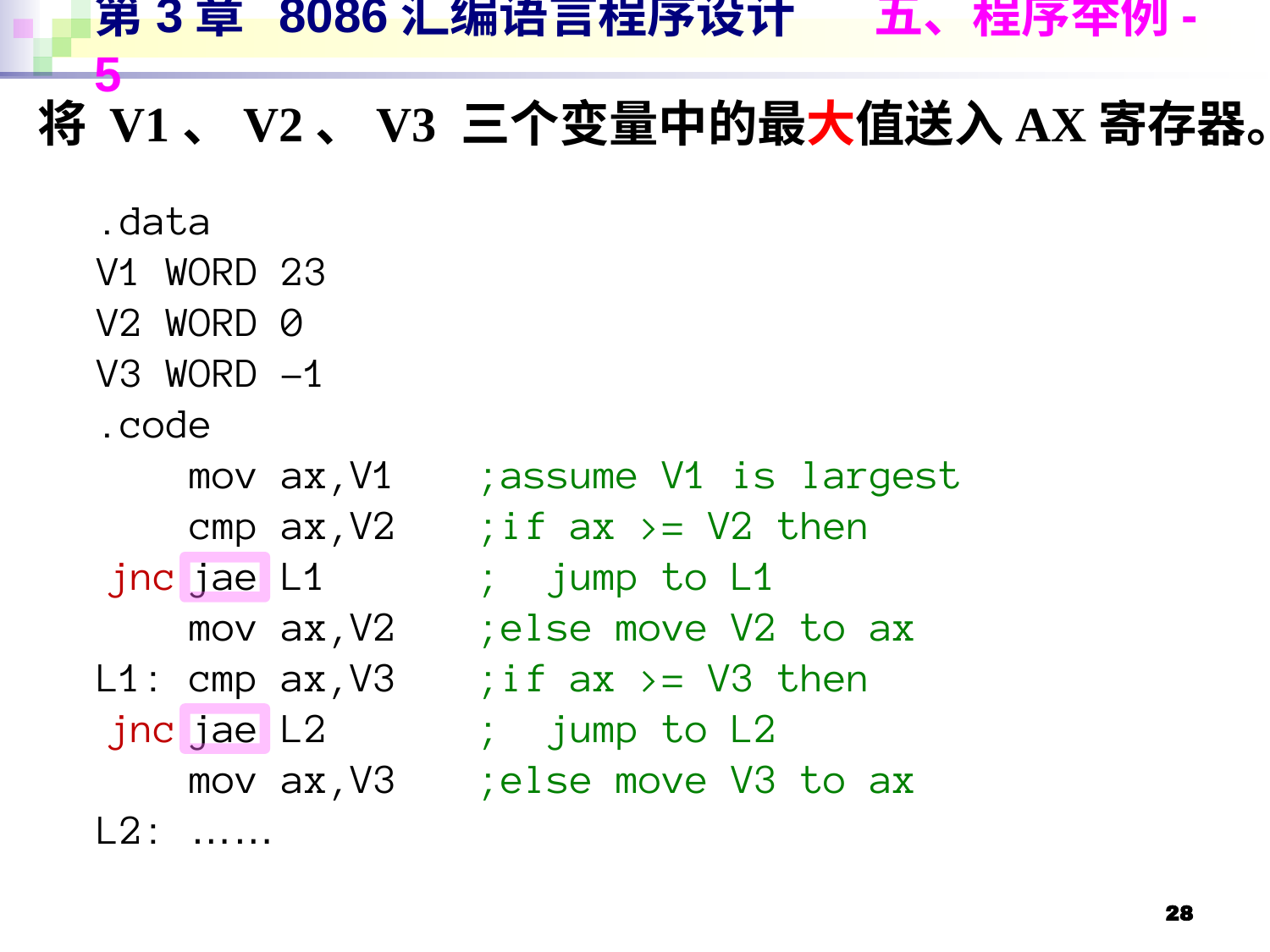

# 第3章  8086汇编语言程序设计       五、程序举例-5
将 V1、V2、V3 三个变量中的最大值送入AX寄存器。
.data
V1 WORD 23
V2 WORD 0
V3 WORD -1
.code
    mov ax,V1	;assume V1 is largest
    cmp ax,V2	;if ax >= V2 then
    jae L1		;  jump to L1
    mov ax,V2	;else move V2 to ax
L1: cmp ax,V3	;if ax >= V3 then
    jae L2		;  jump to L2
    mov ax,V3	;else move V3 to ax
L2: ……
jnc

jnc

28